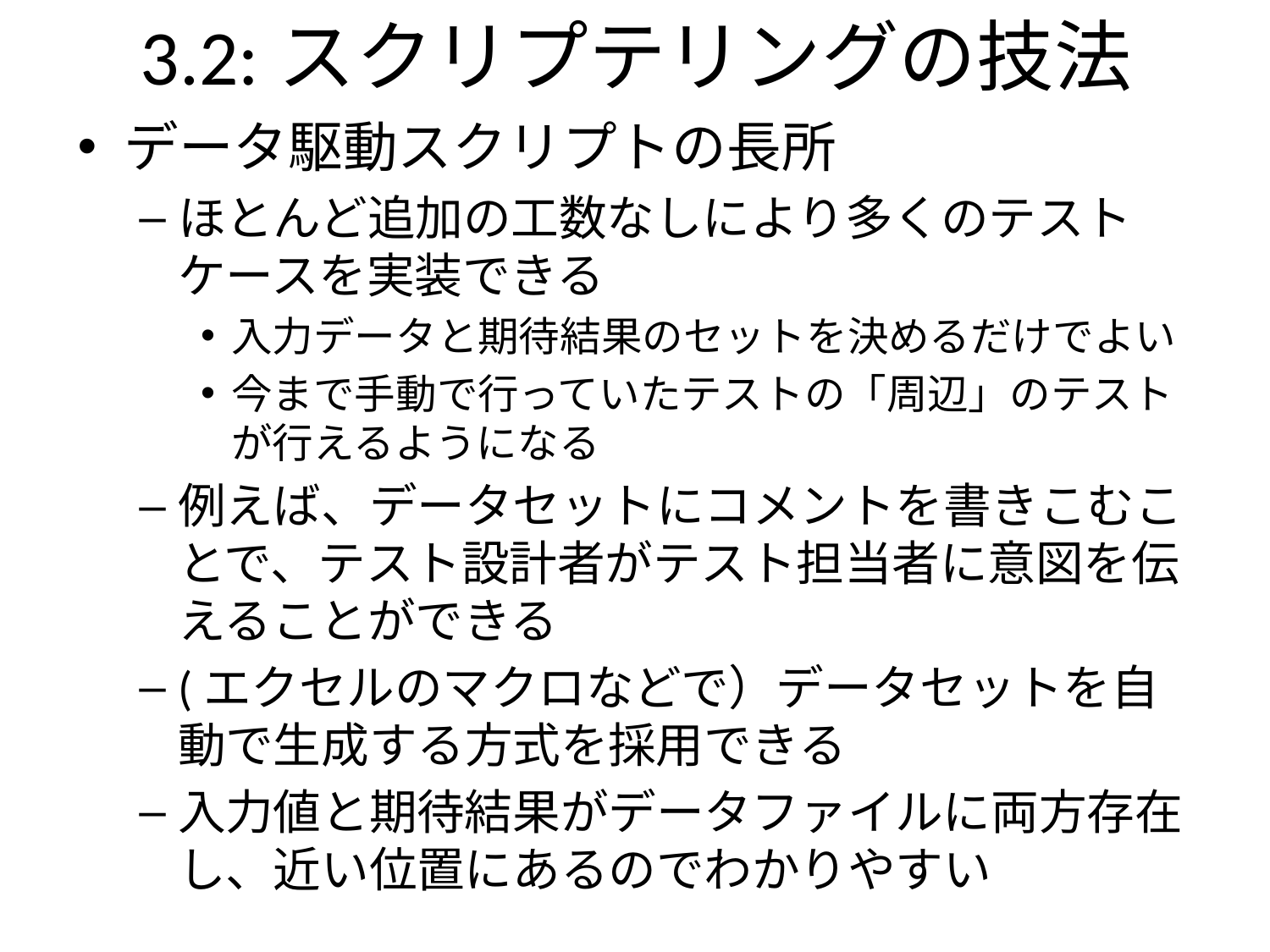

3.2:スクリプテリングの技法
データ駆動スクリプトの長所
ほとんど追加の工数なしにより多くのテストケースを実装できる
入力データと期待結果のセットを決めるだけでよい
今まで手動で行っていたテストの「周辺」のテストが行えるようになる
例えば、データセットにコメントを書きこむことで、テスト設計者がテスト担当者に意図を伝えることができる
(エクセルのマクロなどで）データセットを自動で生成する方式を採用できる
入力値と期待結果がデータファイルに両方存在し、近い位置にあるのでわかりやすい